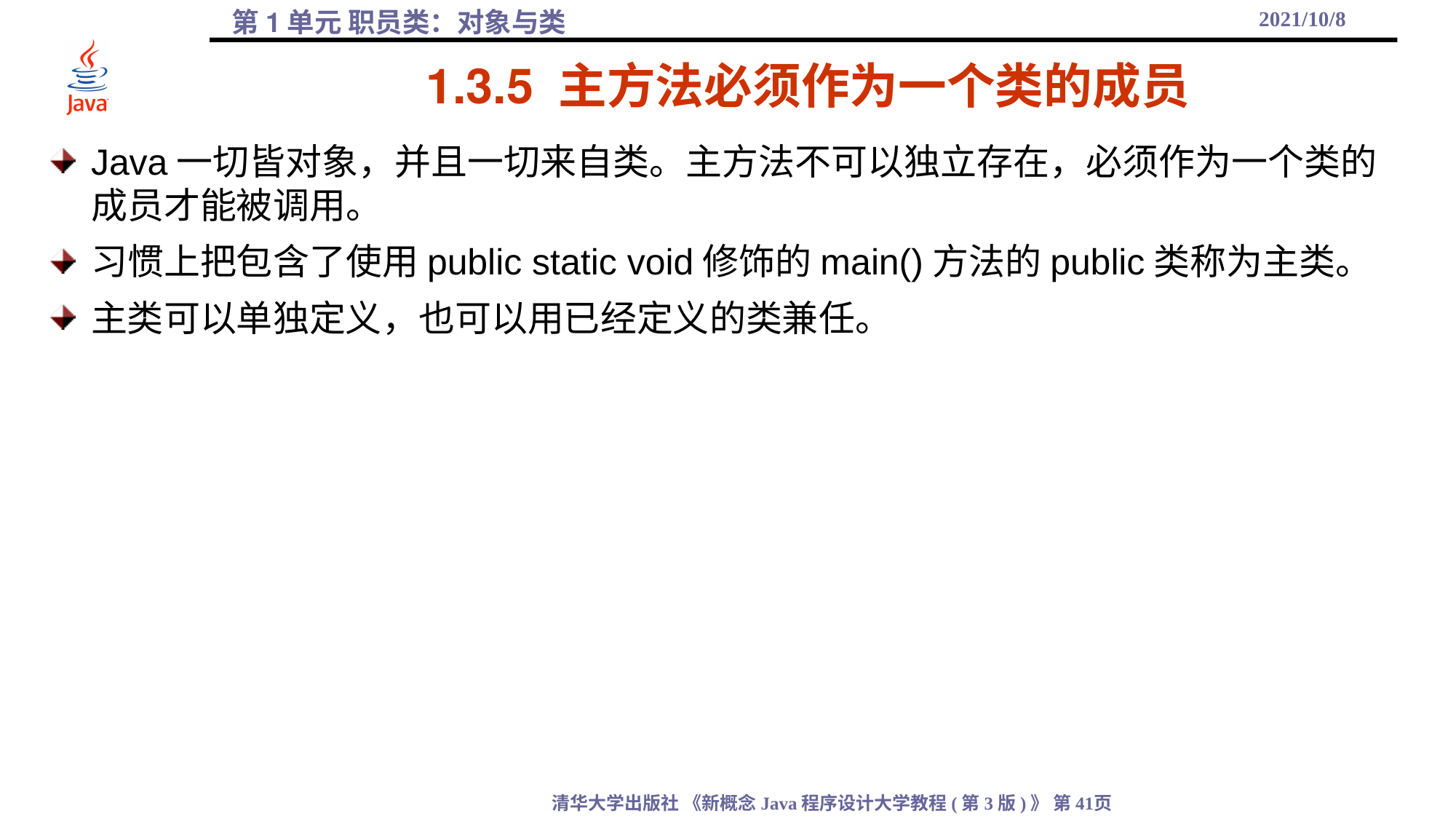

2021/10/8
# 1.3.5 主方法必须作为一个类的成员
Java一切皆对象，并且一切来自类。主方法不可以独立存在，必须作为一个类的成员才能被调用。
习惯上把包含了使用public static void修饰的main()方法的public类称为主类。
主类可以单独定义，也可以用已经定义的类兼任。